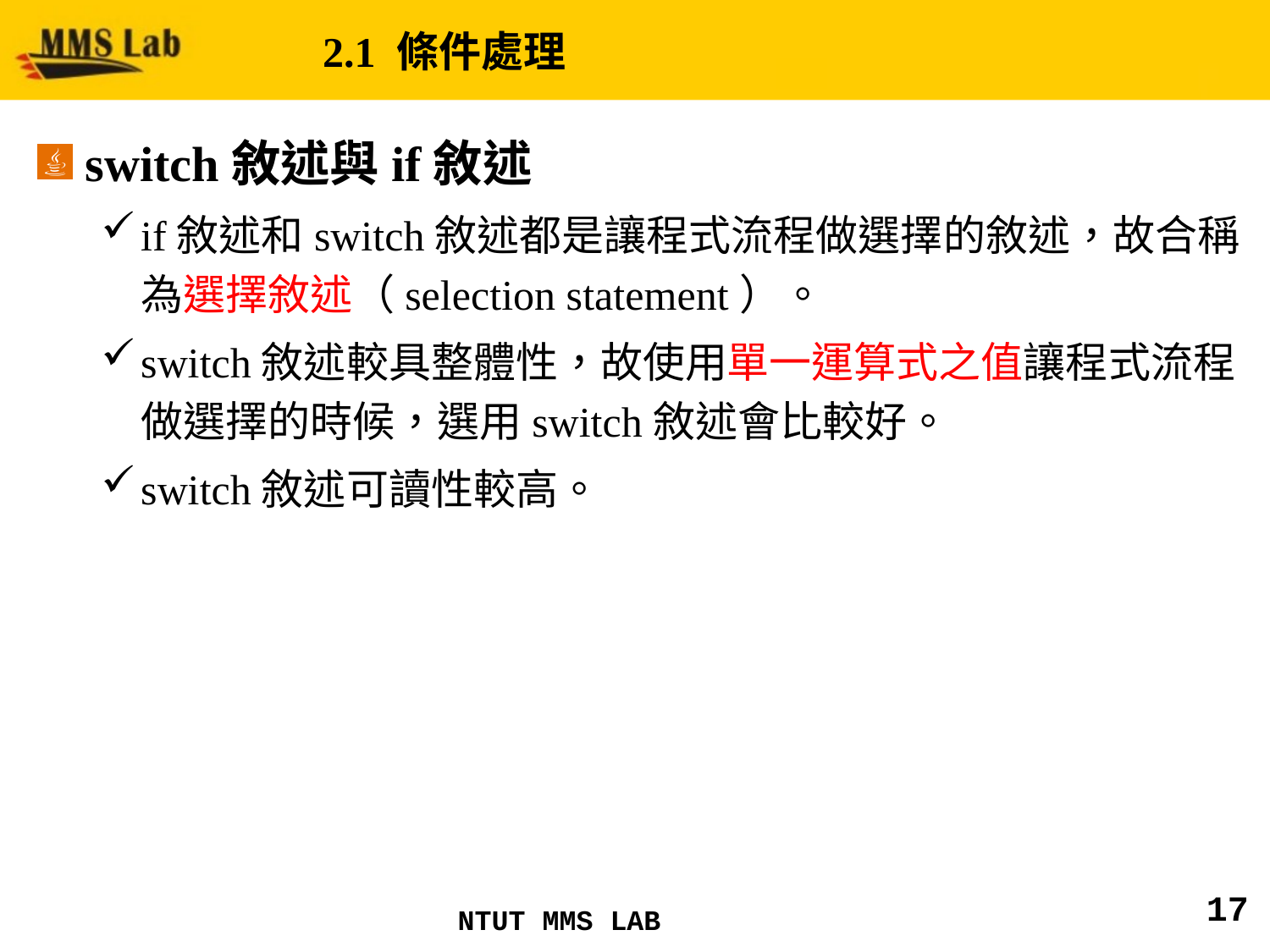

# 2.1 條件處理
switch敘述與if敘述
if敘述和switch敘述都是讓程式流程做選擇的敘述，故合稱為選擇敘述（selection statement）。
switch敘述較具整體性，故使用單一運算式之值讓程式流程做選擇的時候，選用switch敘述會比較好。
switch敘述可讀性較高。

17
NTUT MMS LAB